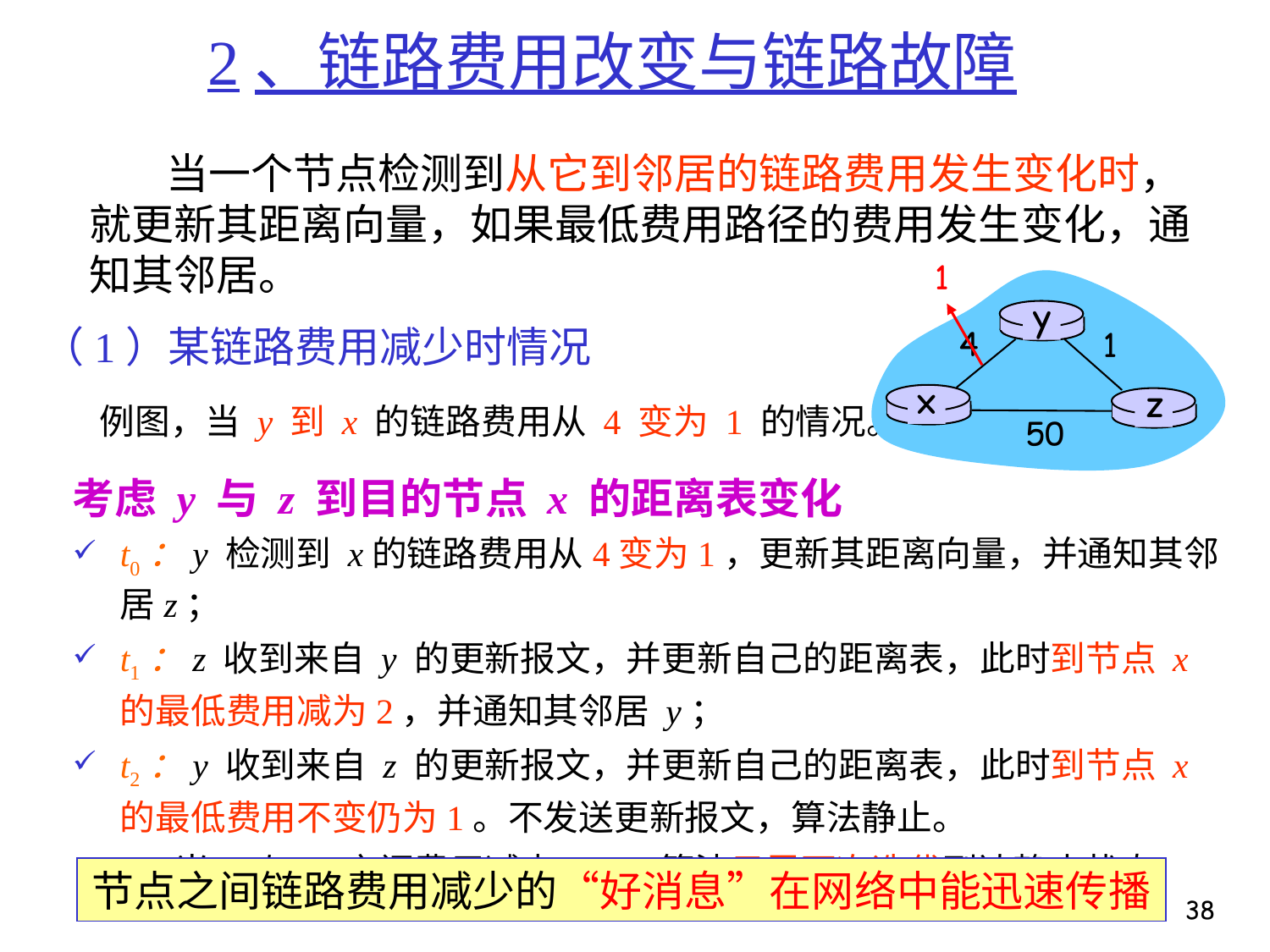

# 2、链路费用改变与链路故障
            当一个节点检测到从它到邻居的链路费用发生变化时，就更新其距离向量，如果最低费用路径的费用发生变化，通知其邻居。
（1）某链路费用减少时情况
     例图，当 y 到 x 的链路费用从 4 变为 1 的情况。
1

y

4
1

x

z

50

考虑 y 与 z 到目的节点 x 的距离表变化
t0：y 检测到 x的链路费用从4变为1，更新其距离向量，并通知其邻居z；
t1：z 收到来自 y 的更新报文，并更新自己的距离表，此时到节点 x 的最低费用减为2，并通知其邻居 y；
t2：y 收到来自 z 的更新报文，并更新自己的距离表，此时到节点 x 的最低费用不变仍为1。不发送更新报文，算法静止。
            当 x 与 y 之间费用减少，DV算法只需两次迭代到达静止状态。
节点之间链路费用减少的“好消息”在网络中能迅速传播
38